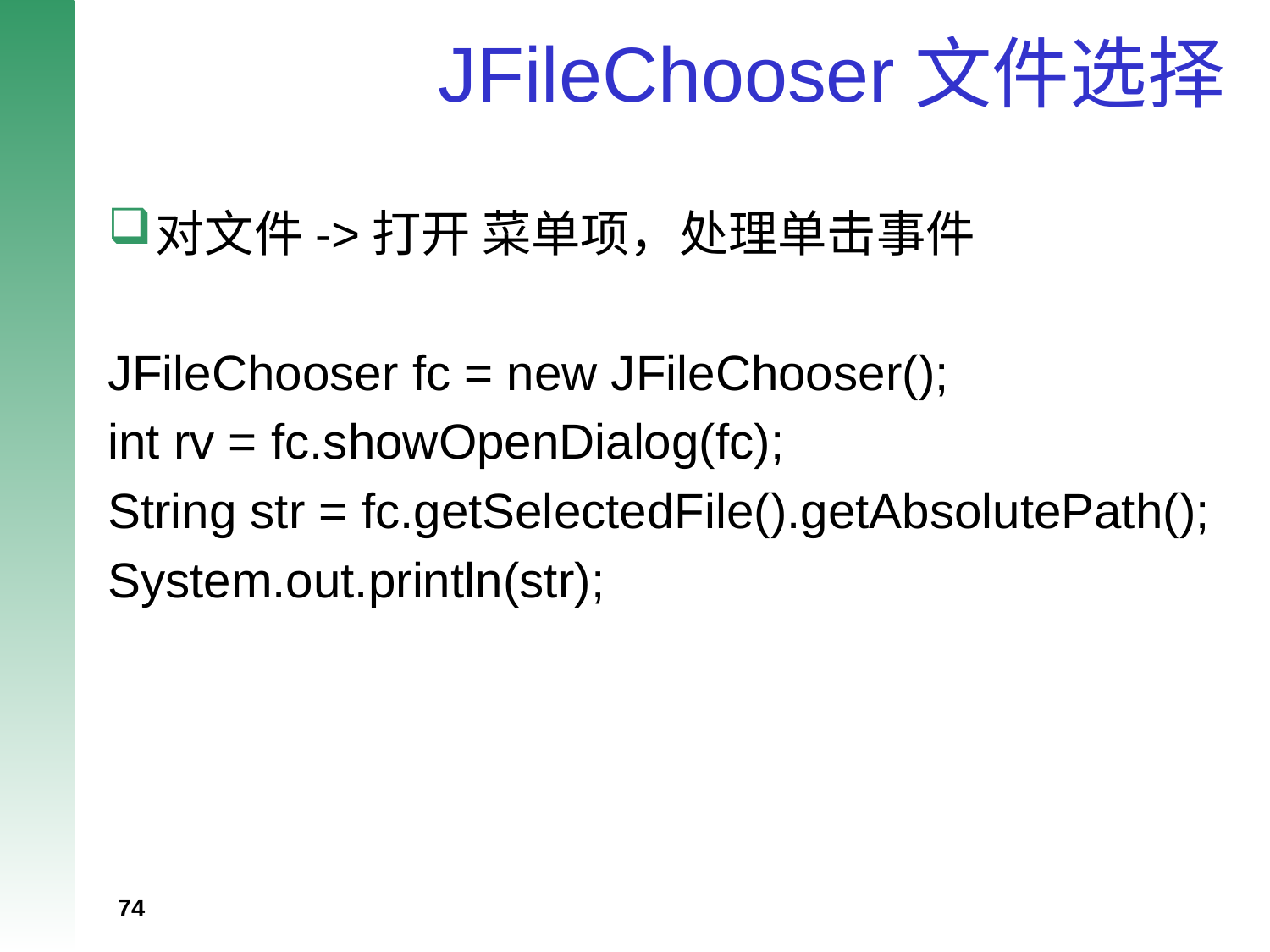

# JFileChooser文件选择
对文件->打开 菜单项，处理单击事件

JFileChooser fc = new JFileChooser();
int rv = fc.showOpenDialog(fc);
String str = fc.getSelectedFile().getAbsolutePath();
System.out.println(str);
74